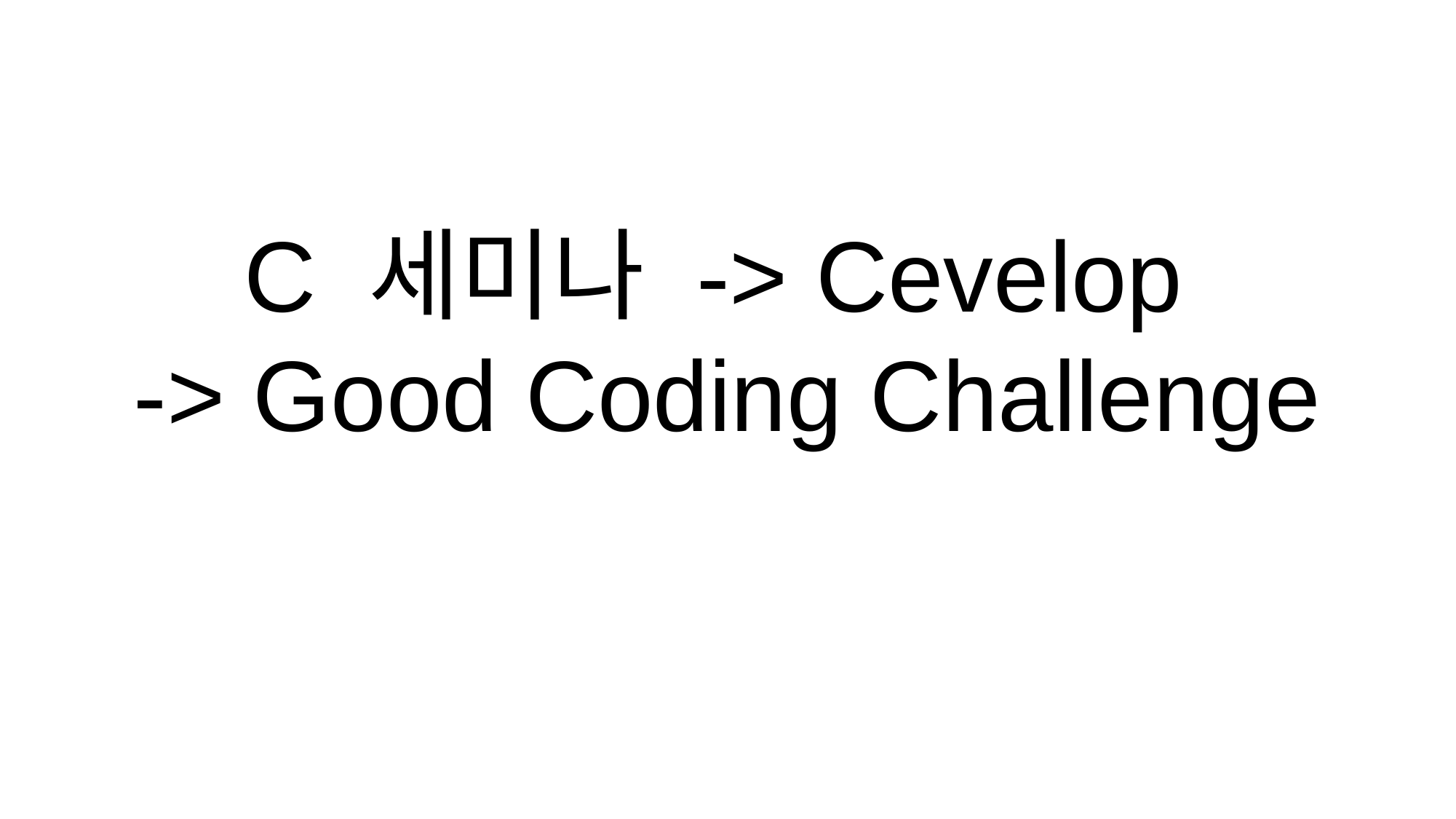

C 세미나 -> Cevelop
-> Good Coding Challenge